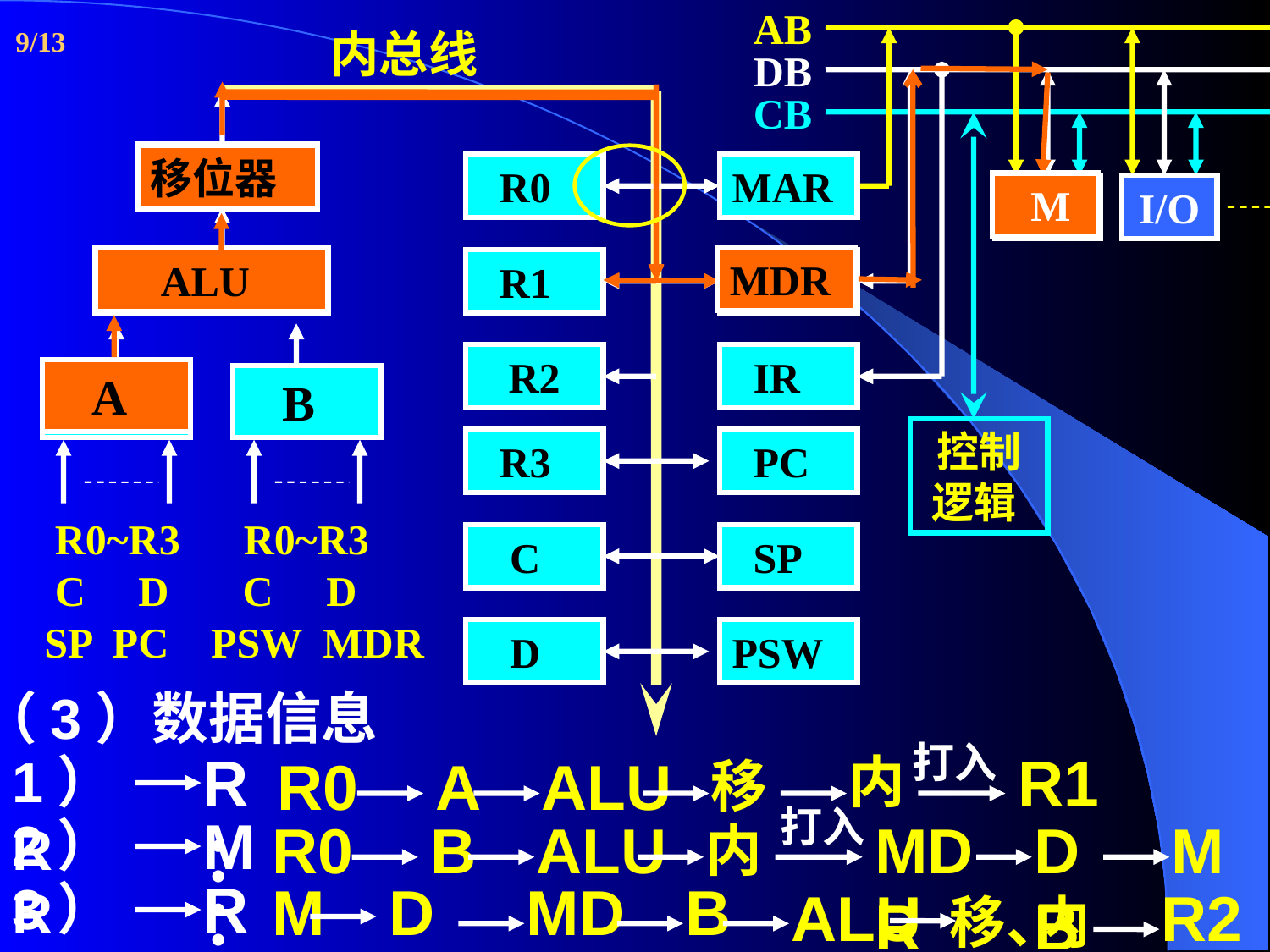

AB
内总线

DB

CB

移位器
  R0
MAR
 M
I/O

     ALU

  R1
MDR

R2
  IR
   A
   B

控制逻辑
  R3
  PC

    R0~R3      R0~R3
    C     D       C     D
   SP  PC    PSW  MDR
   C
  SP

   D
PSW

9/13

移位器

 M

MDR
     ALU

   A
（3）数据信息
打入
R1
R0
A
ALU
内
移

R：
1）R

打入
R0
B
ALU
MDR
DB
内

M
M：
2）R

R：
3）M

M
DB
MDR
B
ALU
R2
移、
内